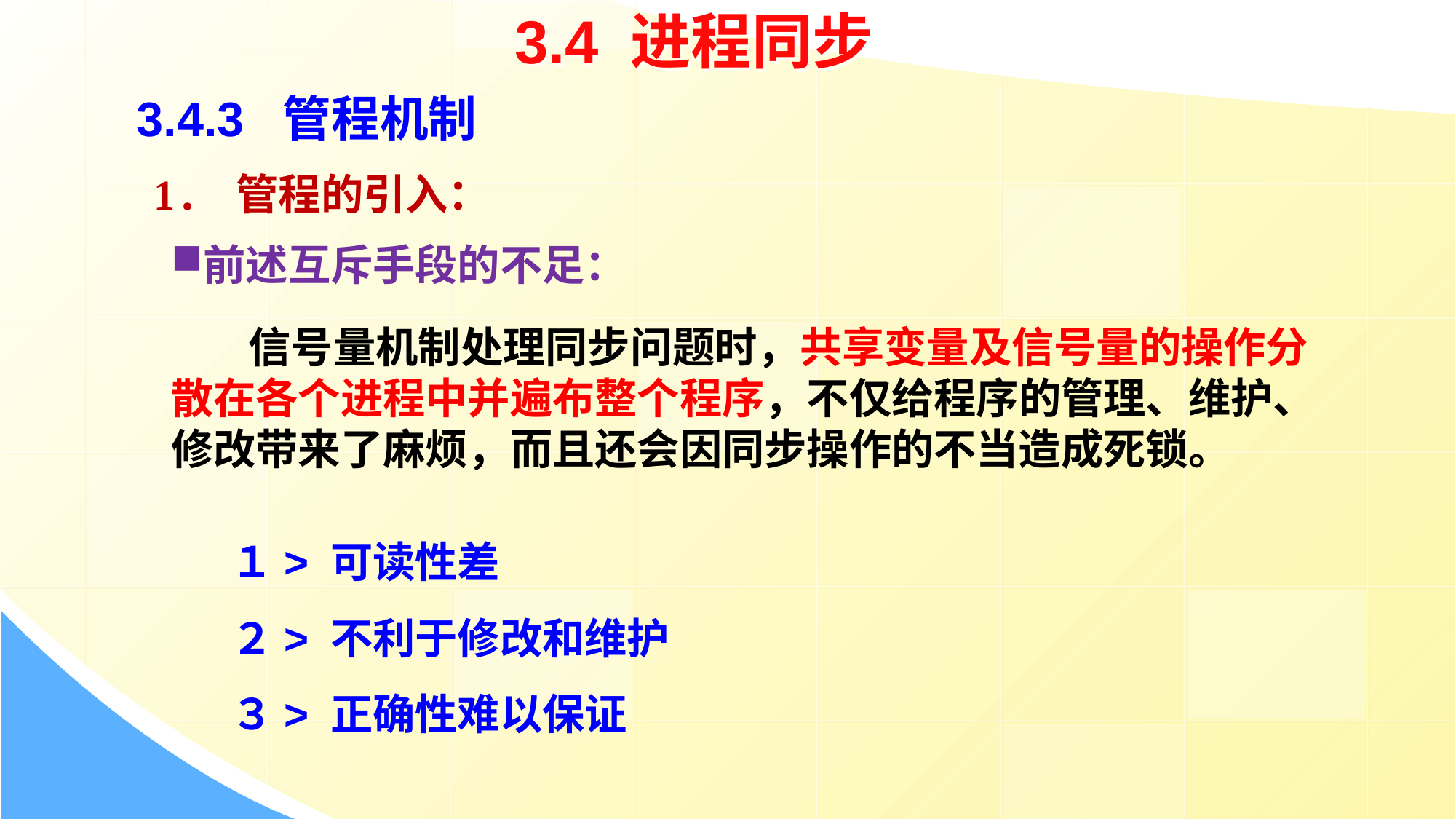

3.4 进程同步
3.4.3  管程机制
1. 管程的引入：
前述互斥手段的不足：
       信号量机制处理同步问题时，共享变量及信号量的操作分散在各个进程中并遍布整个程序，不仅给程序的管理、维护、修改带来了麻烦，而且还会因同步操作的不当造成死锁。
１> 可读性差
２> 不利于修改和维护
３> 正确性难以保证